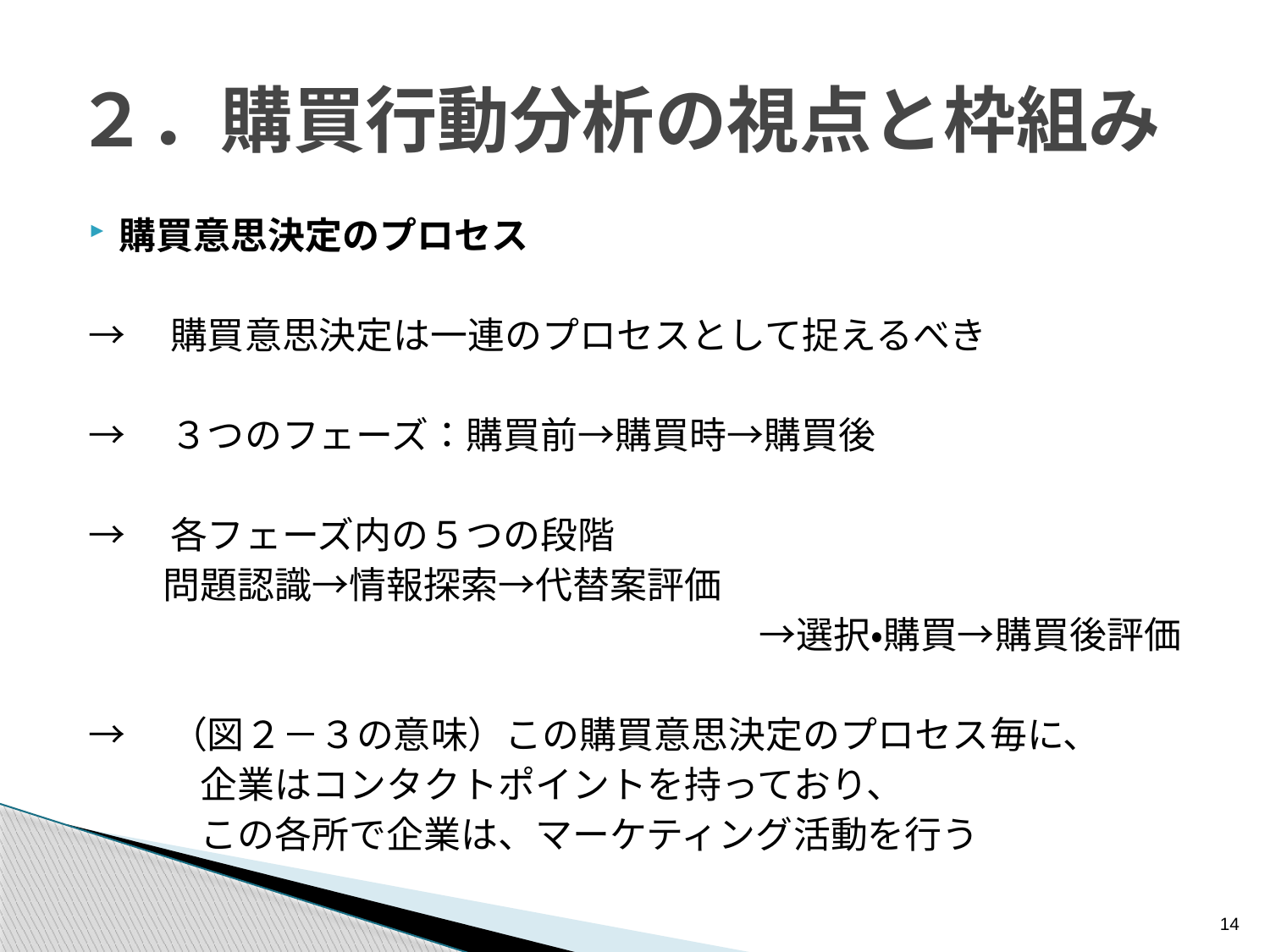

# ２．購買行動分析の視点と枠組み
購買意思決定のプロセス

→　購買意思決定は一連のプロセスとして捉えるべき

→　３つのフェーズ：購買前→購買時→購買後

→　各フェーズ内の５つの段階
　　問題認識→情報探索→代替案評価
　　　　　　　　　　　　　　　　　　→選択・購買→購買後評価

→　（図２－３の意味）この購買意思決定のプロセス毎に、
　　　企業はコンタクトポイントを持っており、
　　　この各所で企業は、マーケティング活動を行う

14